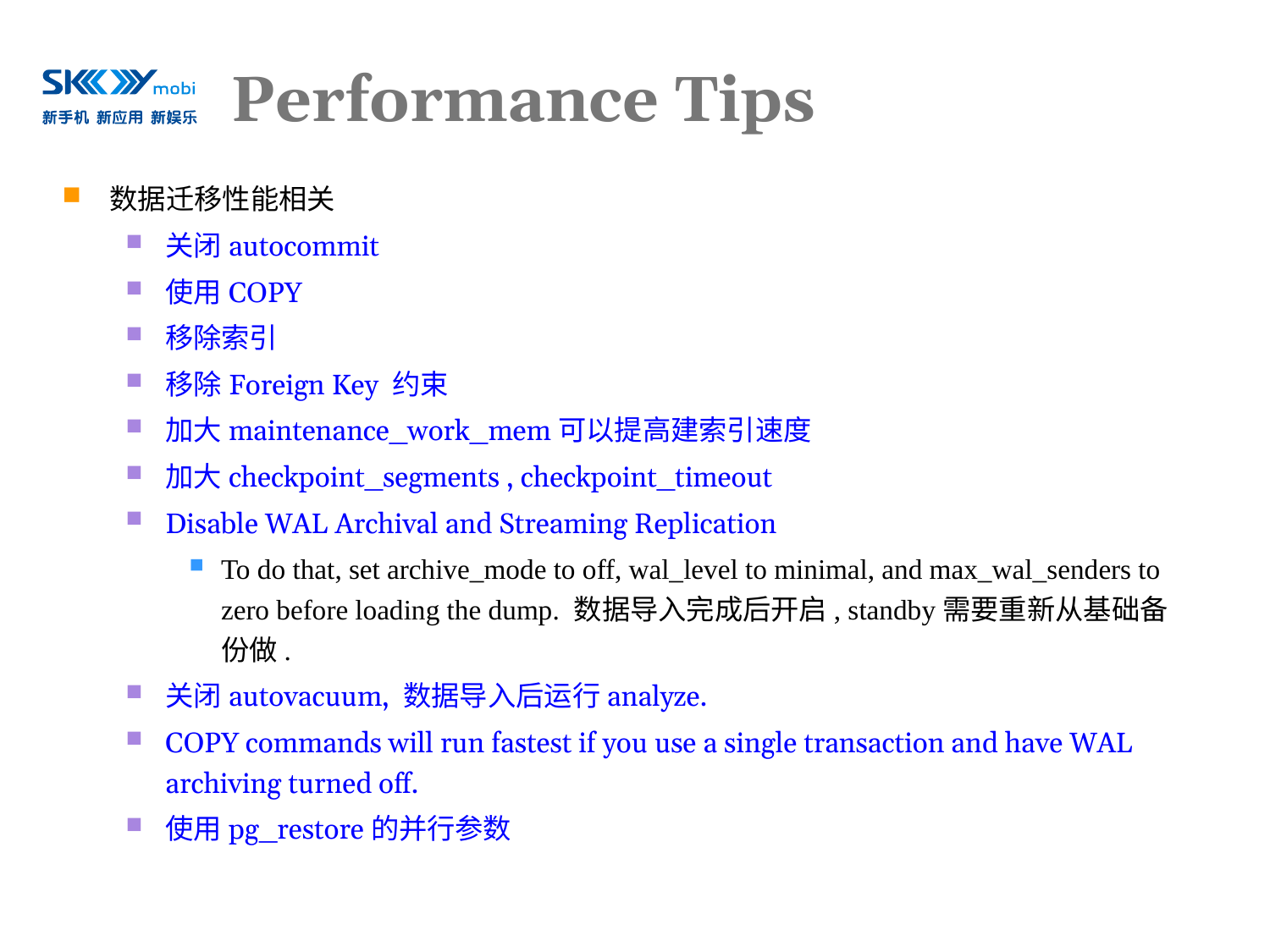

# Performance Tips
数据迁移性能相关
关闭autocommit
使用COPY
移除索引
移除Foreign Key 约束
加大maintenance_work_mem可以提高建索引速度
加大checkpoint_segments , checkpoint_timeout
Disable WAL Archival and Streaming Replication
To do that, set archive_mode to off, wal_level to minimal, and max_wal_senders to zero before loading the dump. 数据导入完成后开启, standby需要重新从基础备份做.
关闭autovacuum, 数据导入后运行analyze.
COPY commands will run fastest if you use a single transaction and have WAL archiving turned off.
使用pg_restore的并行参数